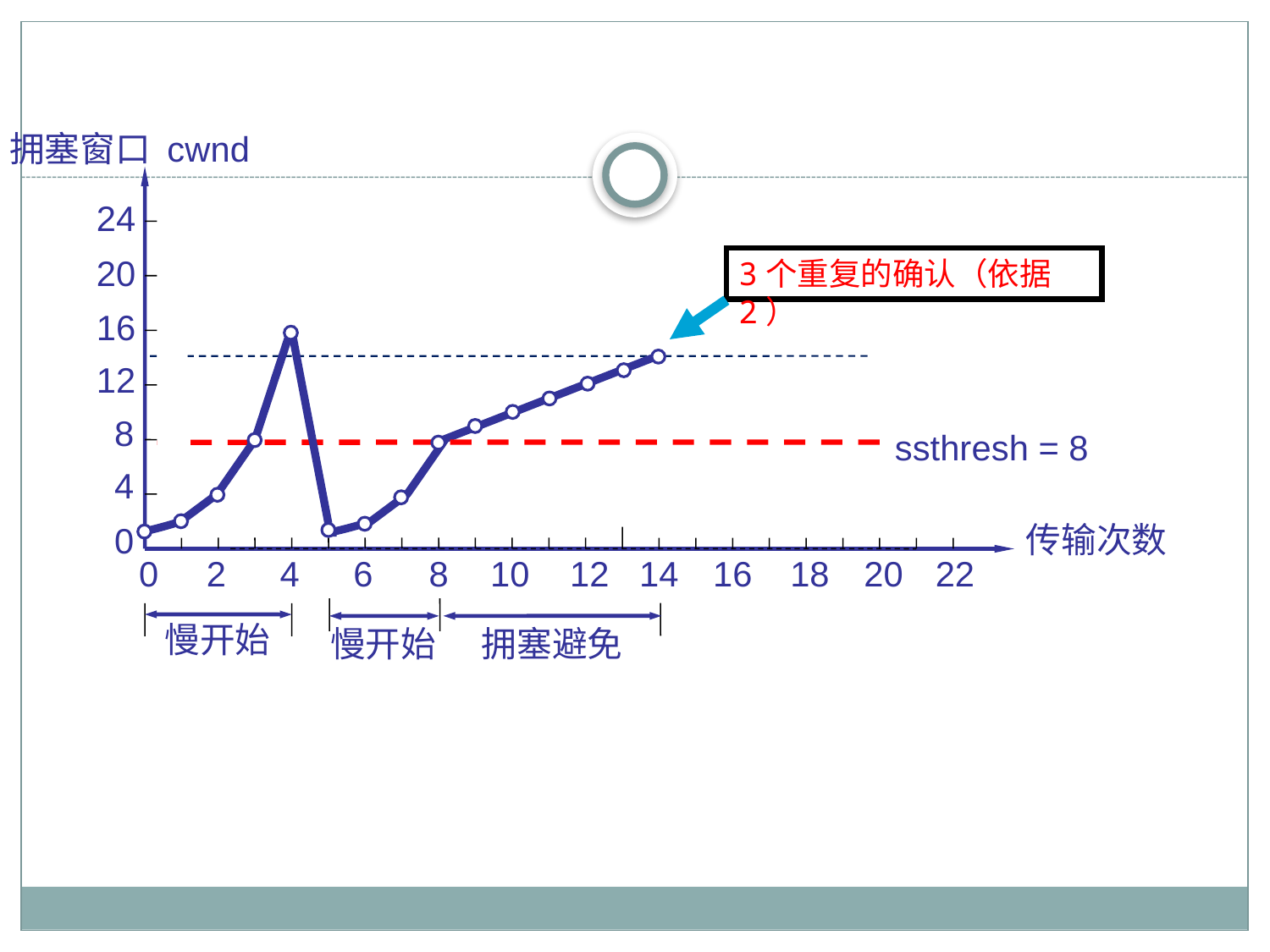

拥塞窗口 cwnd

24

20
3个重复的确认（依据2）

16

12

8

ssthresh = 8

4

传输次数
0

0
2
4
6
8
10
12
14
16
18
20
22

慢开始

慢开始

拥塞避免